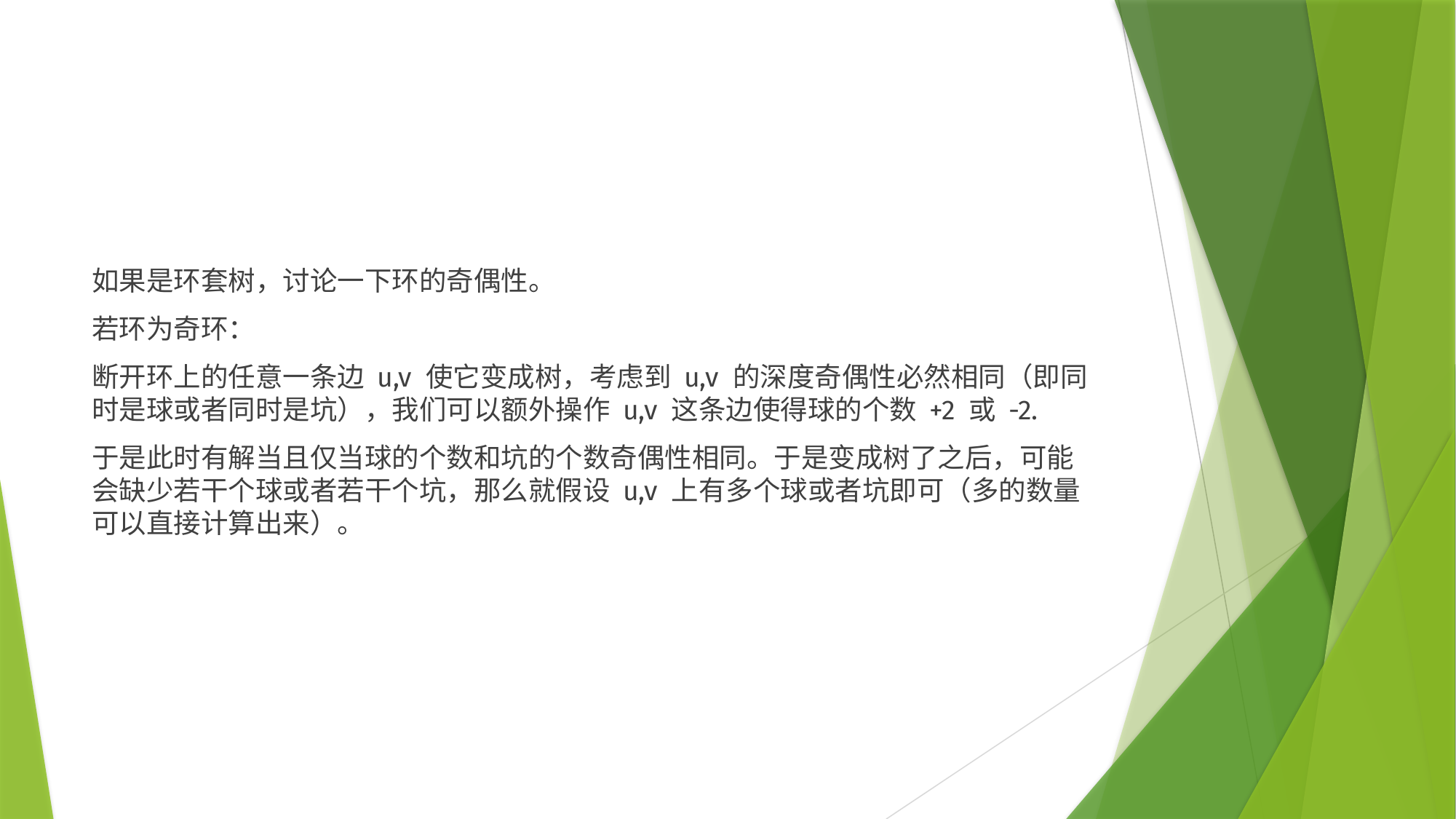

#
如果是环套树，讨论一下环的奇偶性。
若环为奇环：
断开环上的任意一条边 u,v 使它变成树，考虑到 u,v 的深度奇偶性必然相同（即同时是球或者同时是坑），我们可以额外操作 u,v 这条边使得球的个数 +2 或 -2.
于是此时有解当且仅当球的个数和坑的个数奇偶性相同。于是变成树了之后，可能会缺少若干个球或者若干个坑，那么就假设 u,v 上有多个球或者坑即可（多的数量可以直接计算出来）。